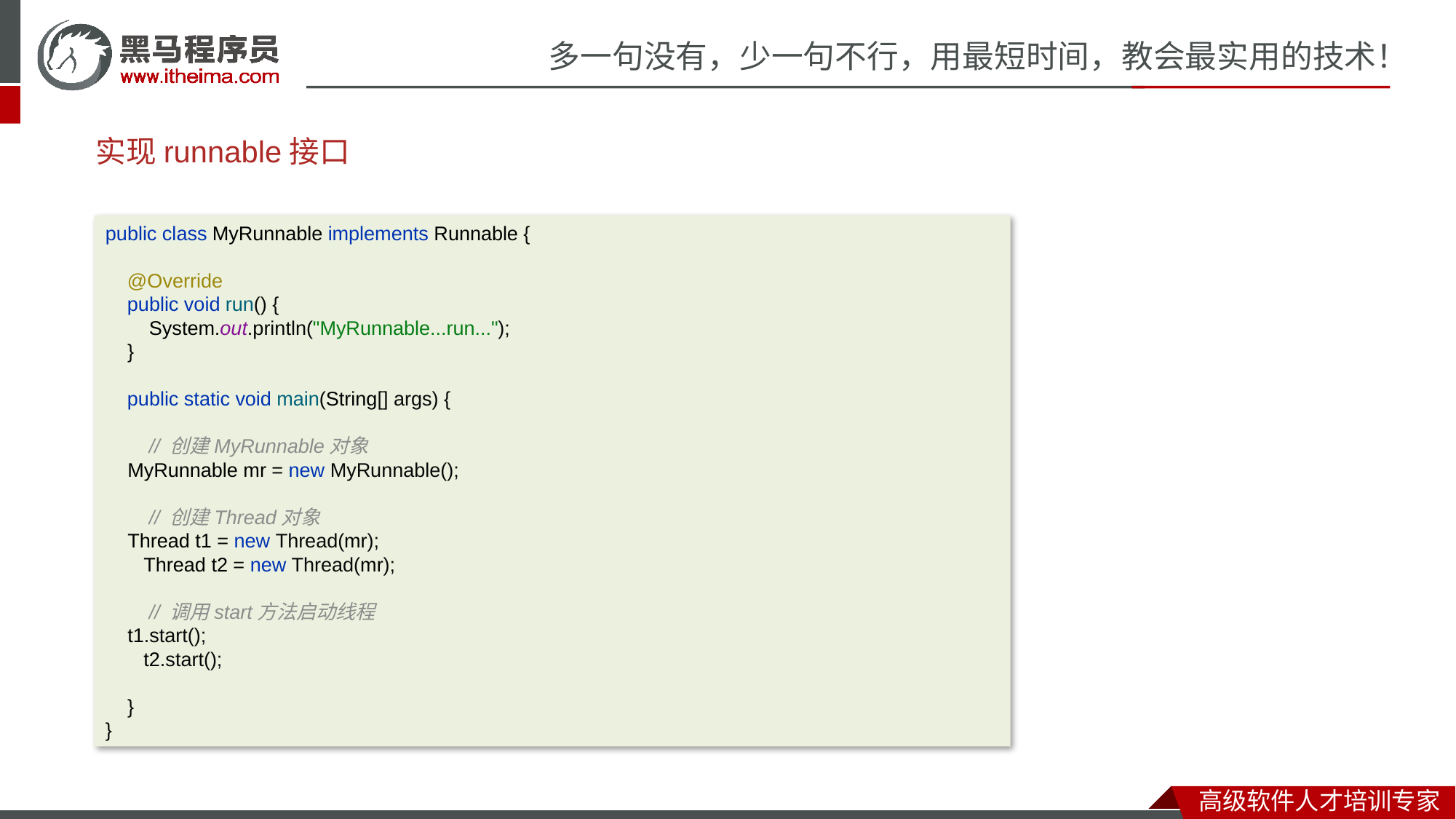

# 实现runnable接口
public class MyRunnable implements Runnable {
    @Override
    public void run() {
        System.out.println("MyRunnable...run...");
    }
    public static void main(String[] args) {
        // 创建MyRunnable对象
    MyRunnable mr = new MyRunnable();
        // 创建Thread对象
    Thread t1 = new Thread(mr);
       Thread t2 = new Thread(mr);
        // 调用start方法启动线程
    t1.start();
       t2.start();
    }
}